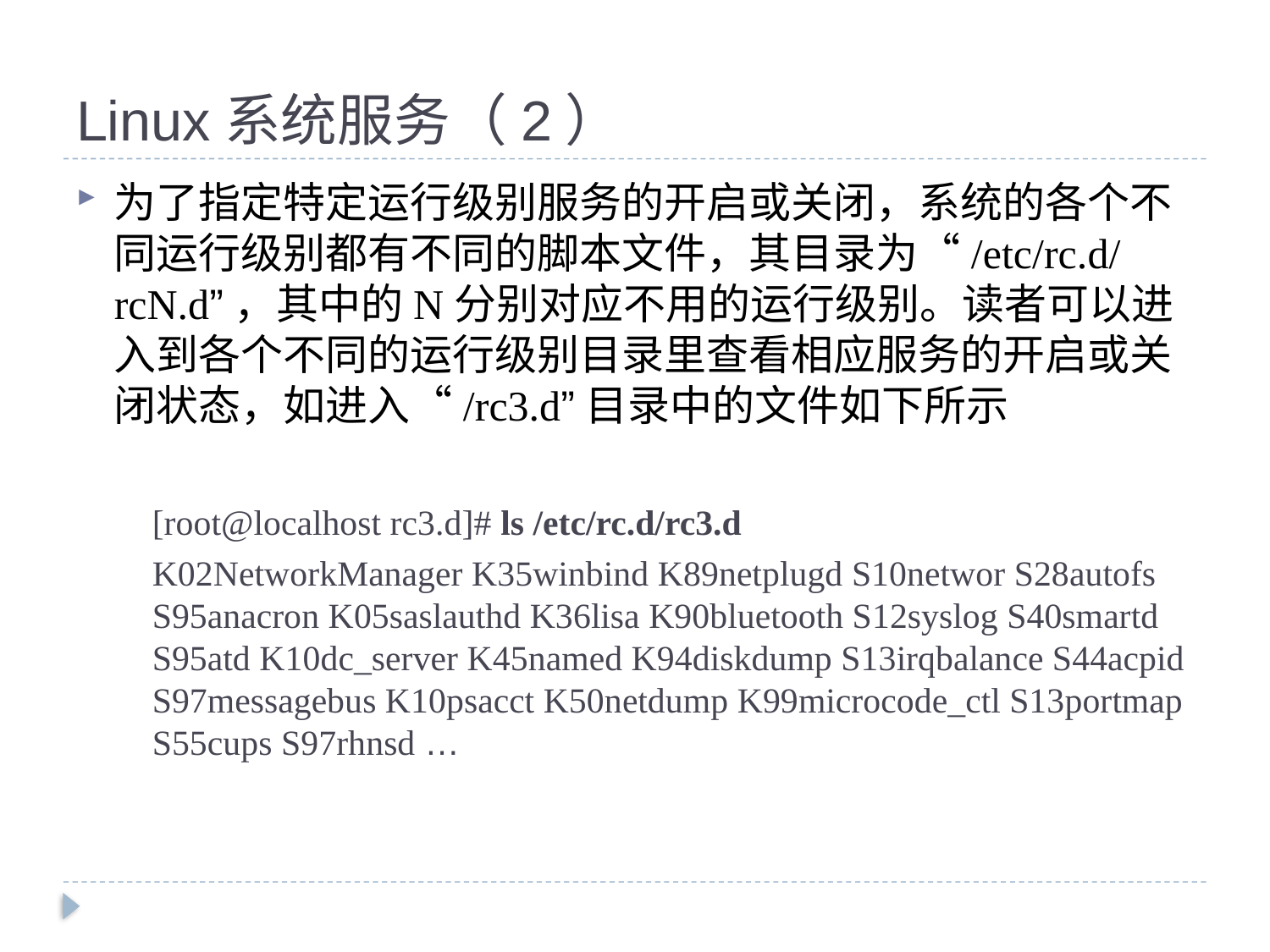

# Linux系统服务（2）
为了指定特定运行级别服务的开启或关闭，系统的各个不同运行级别都有不同的脚本文件，其目录为“/etc/rc.d/rcN.d”，其中的N分别对应不用的运行级别。读者可以进入到各个不同的运行级别目录里查看相应服务的开启或关闭状态，如进入“/rc3.d”目录中的文件如下所示

	[root@localhost rc3.d]# ls /etc/rc.d/rc3.d
	K02NetworkManager K35winbind K89netplugd S10networ S28autofs S95anacron K05saslauthd K36lisa K90bluetooth S12syslog S40smartd S95atd K10dc_server K45named K94diskdump S13irqbalance S44acpid S97messagebus K10psacct K50netdump K99microcode_ctl S13portmap S55cups S97rhnsd …